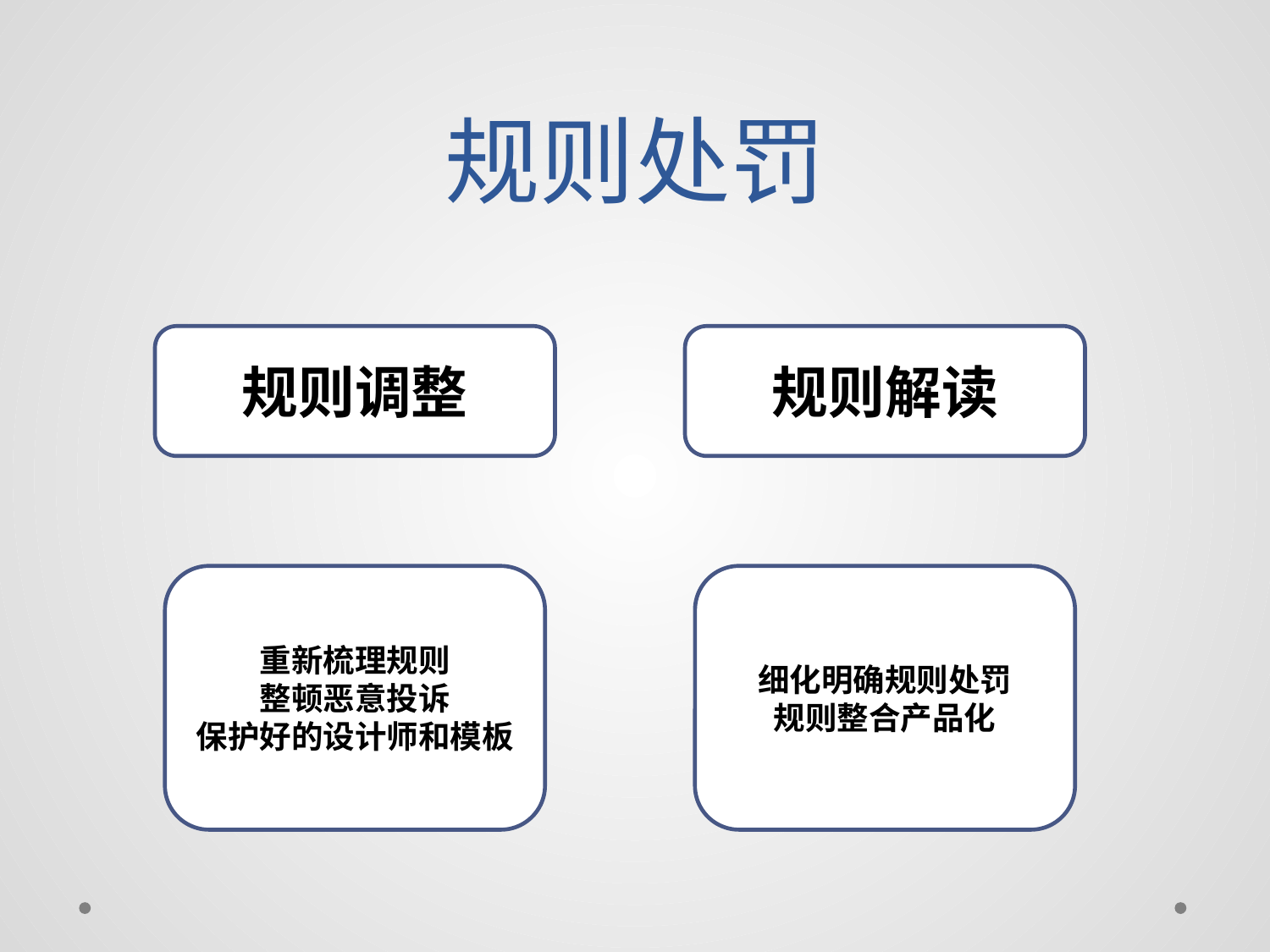

# 规则处罚
规则调整
规则解读
重新梳理规则
整顿恶意投诉
保护好的设计师和模板
细化明确规则处罚
规则整合产品化